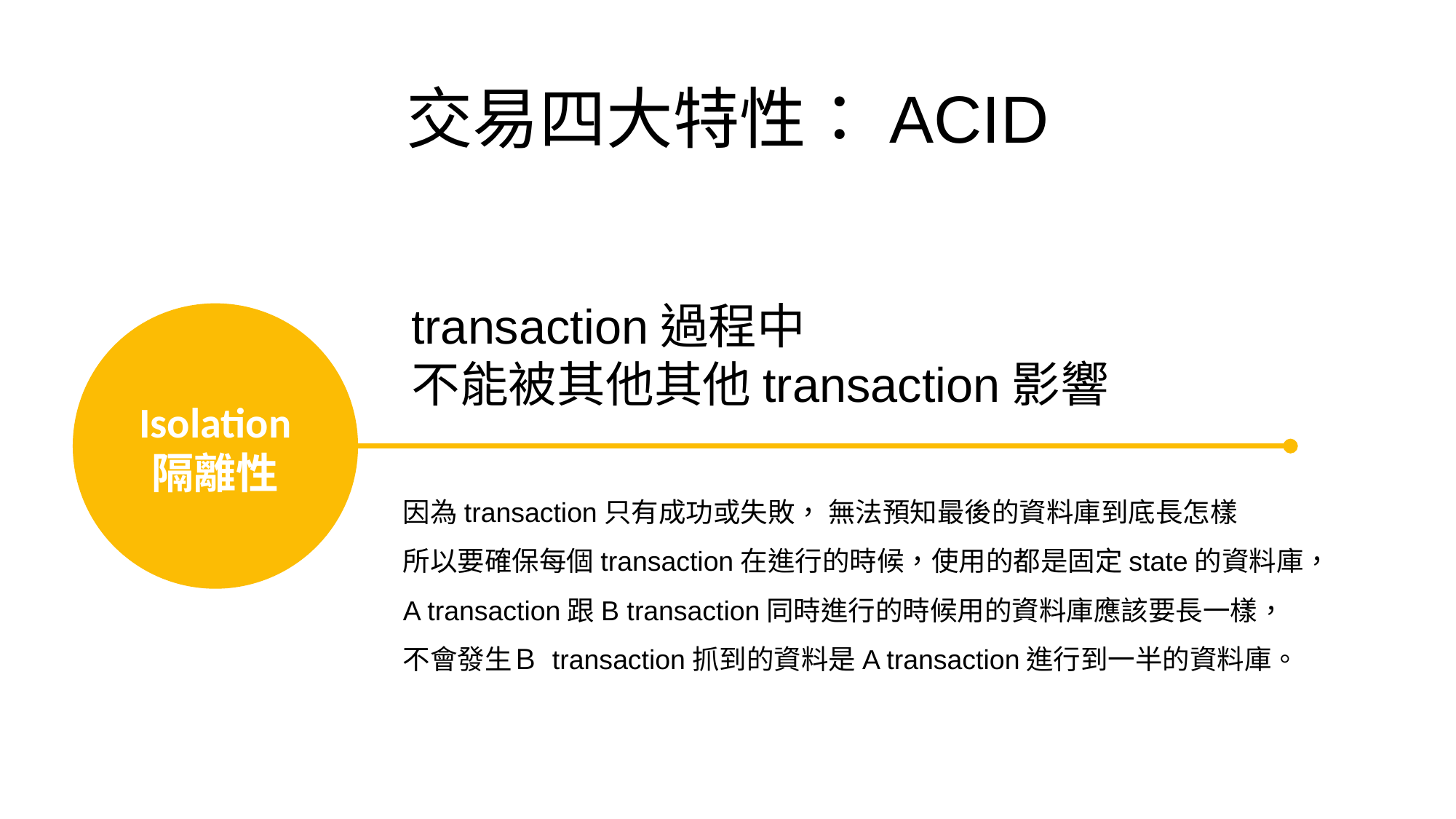

# 交易四大特性：ACID
transaction過程中
不能被其他其他transaction影響

Isolation
隔離性
因為transaction只有成功或失敗， 無法預知最後的資料庫到底長怎樣
所以要確保每個transaction在進行的時候，使用的都是固定state的資料庫，
A transaction跟B transaction同時進行的時候用的資料庫應該要長一樣， 不會發生Ｂ transaction抓到的資料是A transaction進行到一半的資料庫。